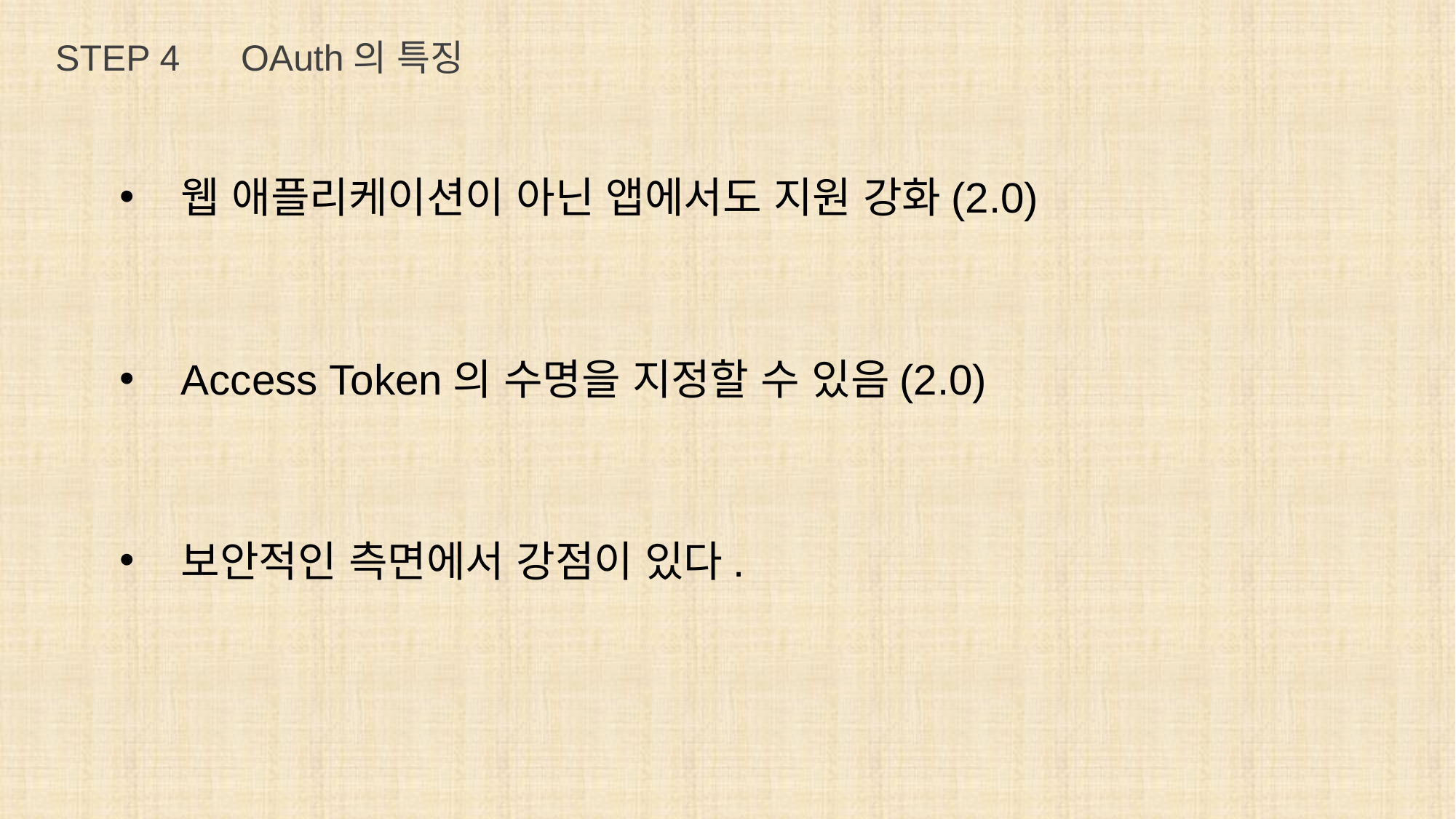

STEP 4      OAuth의 특징
웹 애플리케이션이 아닌 앱에서도 지원 강화(2.0)
Access Token의 수명을 지정할 수 있음(2.0)
보안적인 측면에서 강점이 있다.